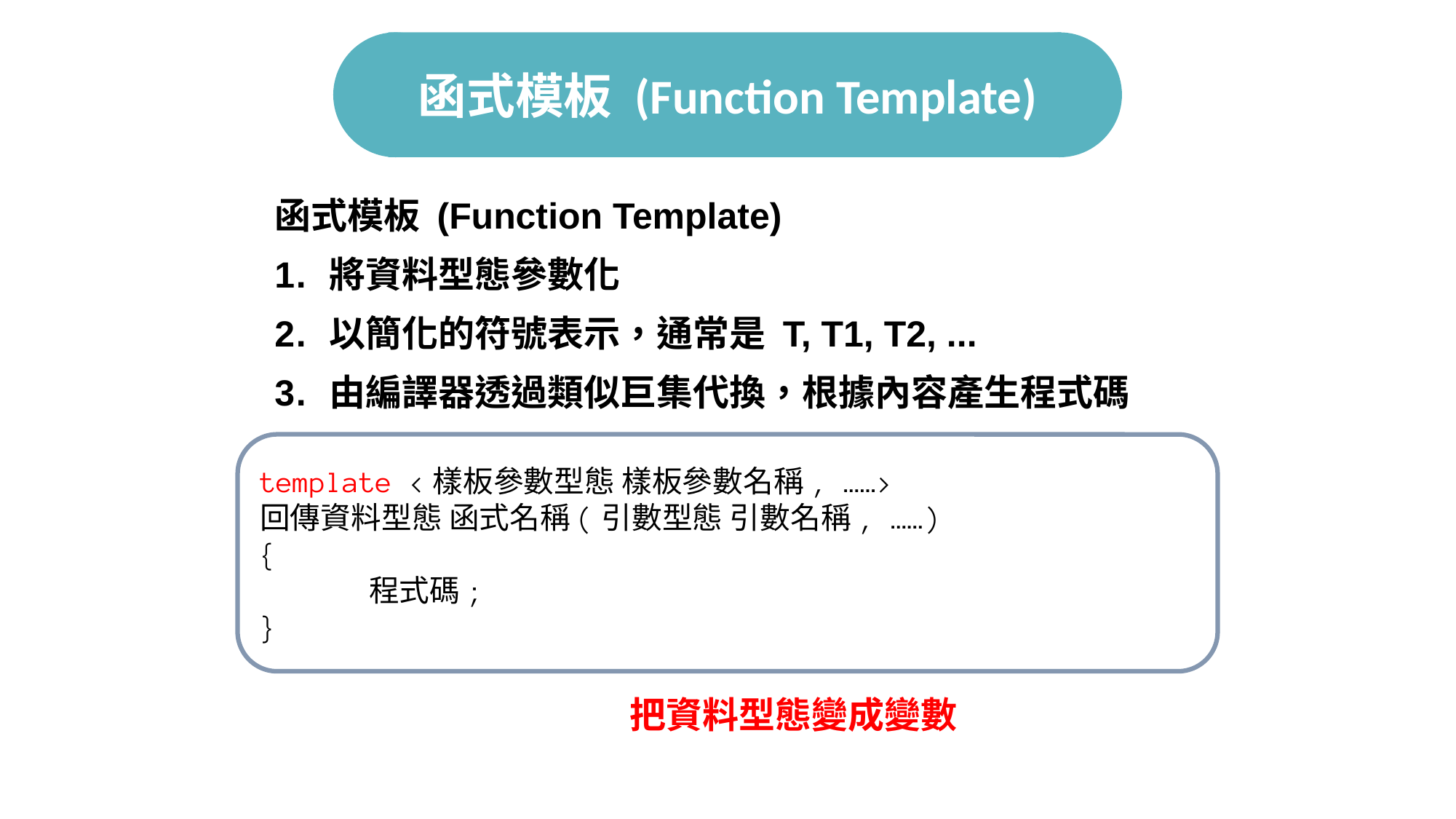

# 函式模板 (Function Template)
函式模板 (Function Template)
將資料型態參數化
以簡化的符號表示，通常是 T, T1, T2, ...
由編譯器透過類似巨集代換，根據內容產生程式碼

把資料型態變成變數
template <樣板參數型態 樣板參數名稱, ……>
回傳資料型態 函式名稱(引數型態 引數名稱, ……)
{
	程式碼;
}